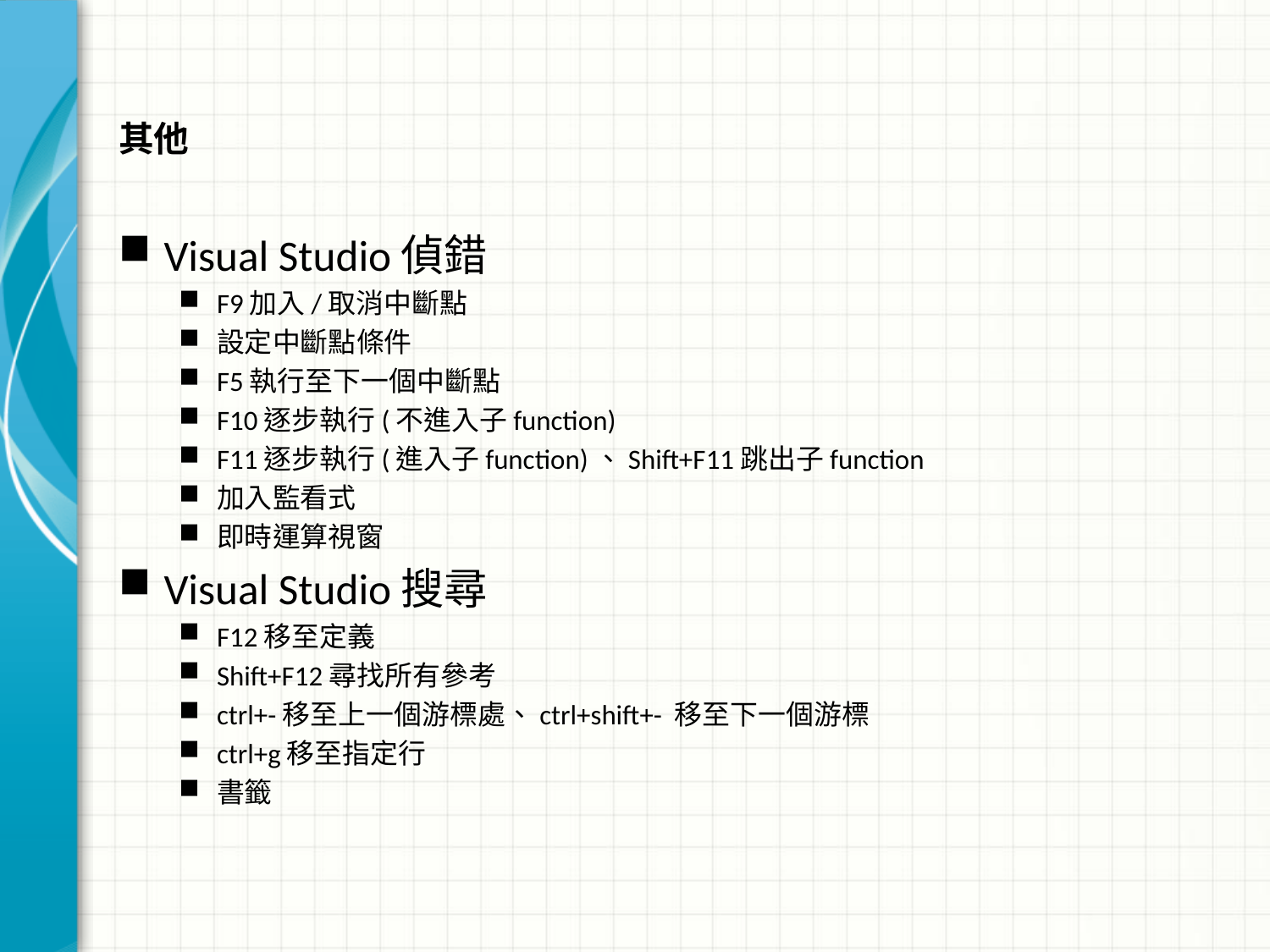

# 其他
Visual Studio偵錯
F9加入/取消中斷點
設定中斷點條件
F5執行至下一個中斷點
F10逐步執行(不進入子function)
F11逐步執行(進入子function)、Shift+F11跳出子function
加入監看式
即時運算視窗
Visual Studio搜尋
F12移至定義
Shift+F12尋找所有參考
ctrl+-移至上一個游標處、ctrl+shift+- 移至下一個游標
ctrl+g移至指定行
書籤